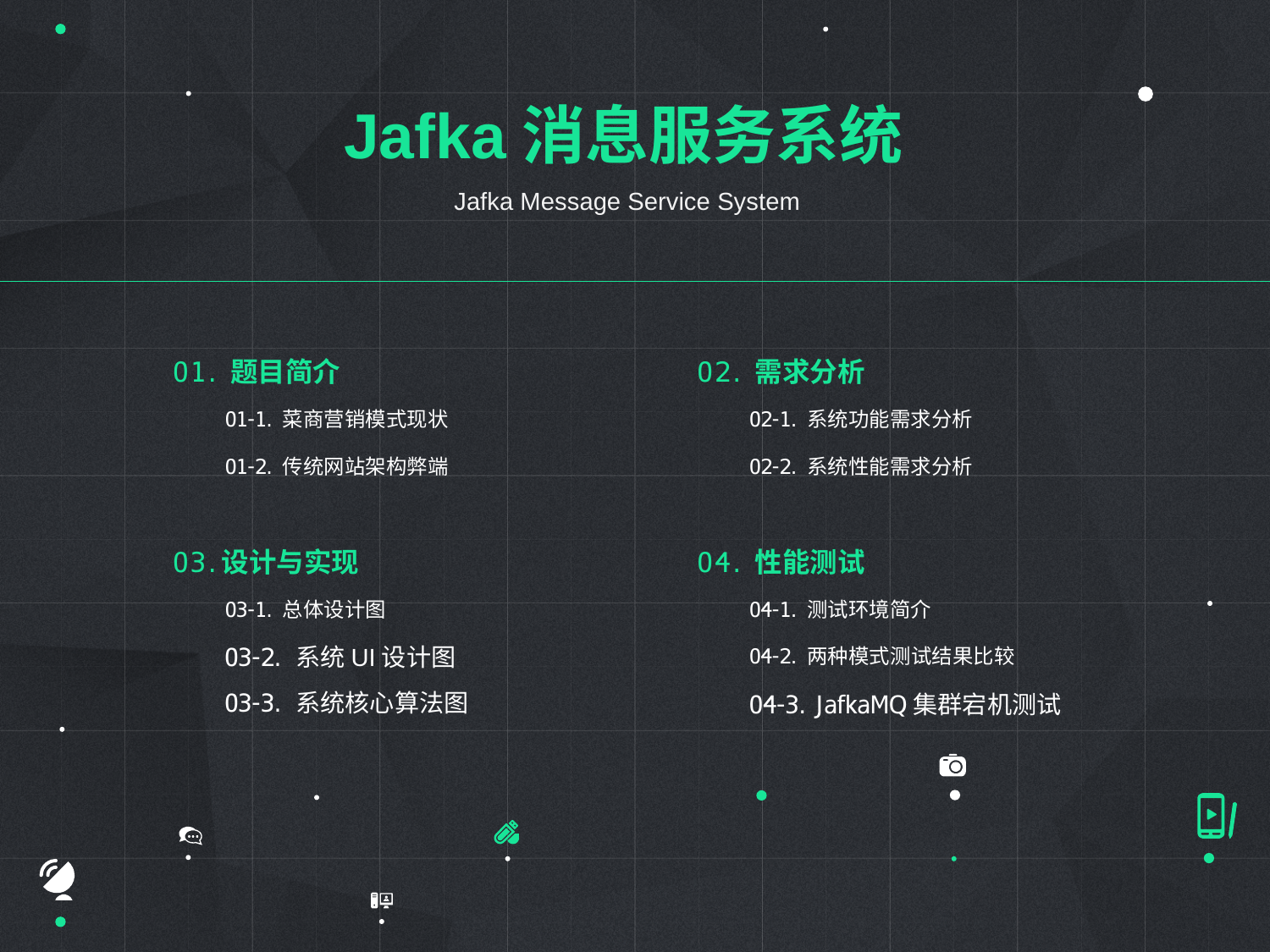

Jafka消息服务系统
Jafka Message Service System
01. 题目简介
02. 需求分析
01-1. 菜商营销模式现状
02-1. 系统功能需求分析
01-2. 传统网站架构弊端
02-2. 系统性能需求分析
03.设计与实现
04. 性能测试
03-1. 总体设计图
04-1. 测试环境简介
03-2. 系统UI设计图
04-2. 两种模式测试结果比较
03-3. 系统核心算法图
04-3. JafkaMQ集群宕机测试